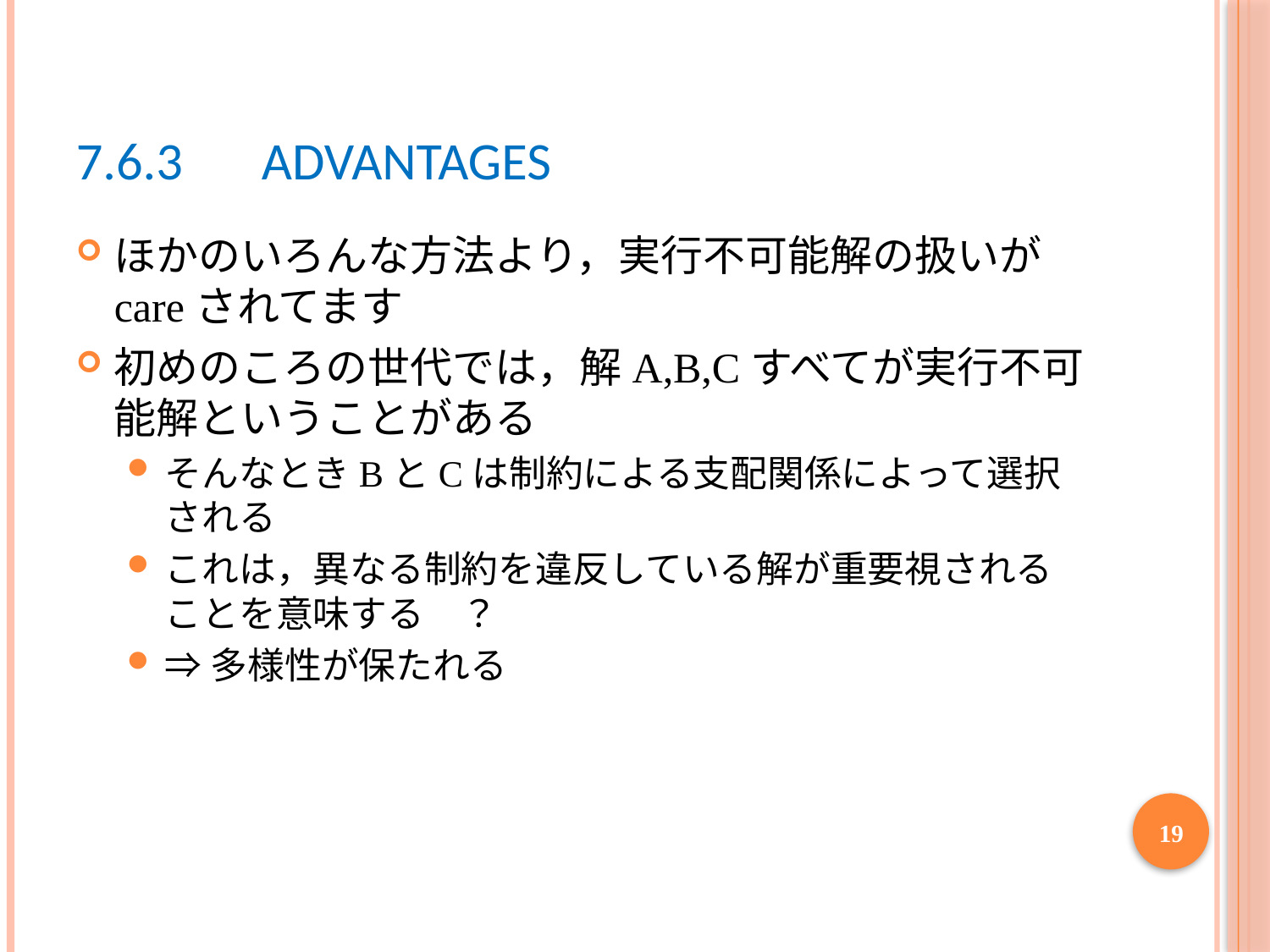

# 7.6.3　Advantages
ほかのいろんな方法より，実行不可能解の扱いがcareされてます
初めのころの世代では，解A,B,Cすべてが実行不可能解ということがある
そんなときBとCは制約による支配関係によって選択される
これは，異なる制約を違反している解が重要視されることを意味する　？
⇒多様性が保たれる
19